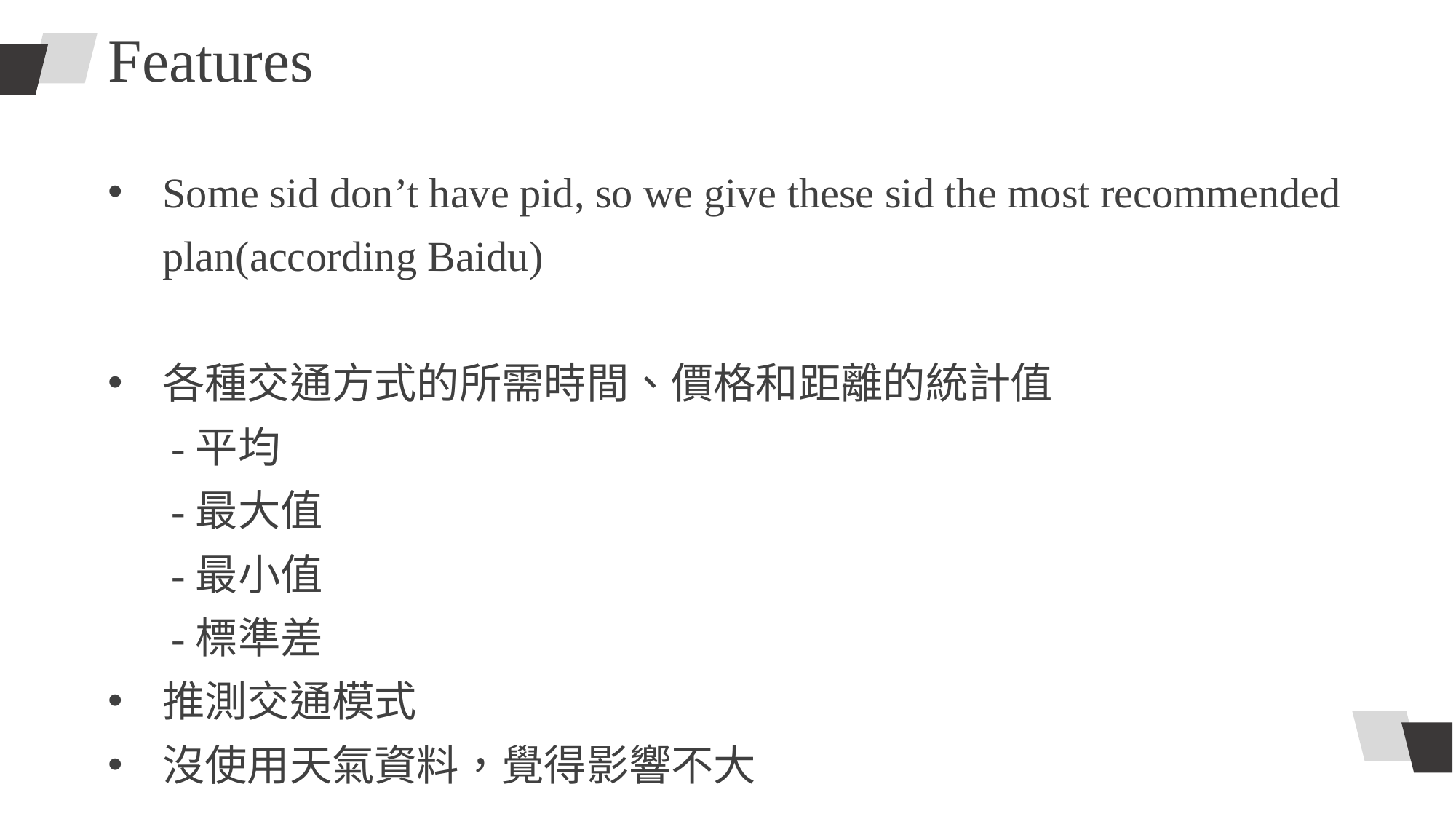

Features

Some sid don’t have pid, so we give these sid the most recommended plan(according Baidu)

各種交通方式的所需時間、價格和距離的統計值
      -平均
      -最大值
      -最小值
      -標準差
推測交通模式
沒使用天氣資料，覺得影響不大